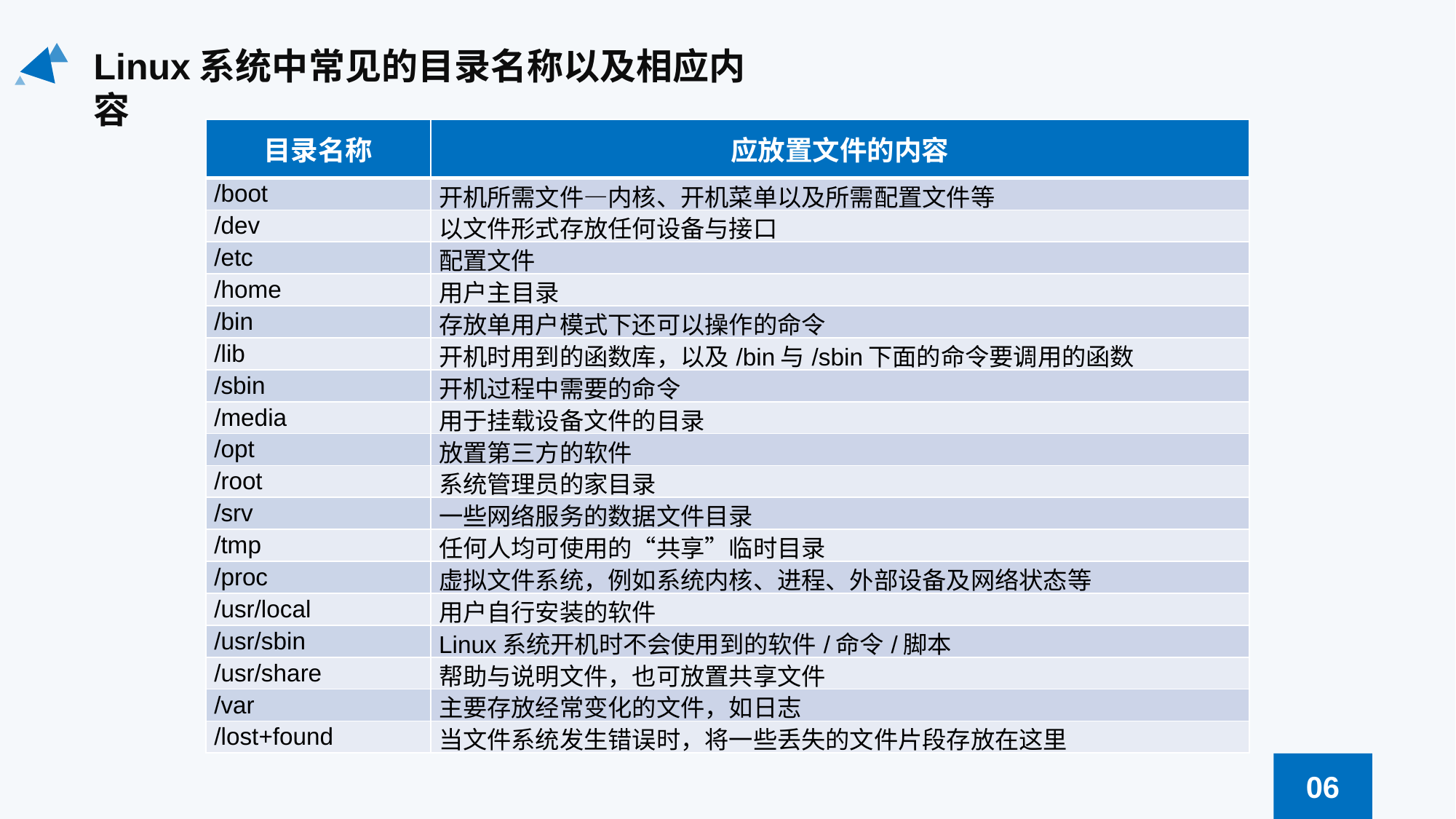

Linux系统中常见的目录名称以及相应内容

| 目录名称 | 应放置文件的内容 |
| --- | --- |
| /boot | 开机所需文件—内核、开机菜单以及所需配置文件等 |
| /dev | 以文件形式存放任何设备与接口 |
| /etc | 配置文件 |
| /home | 用户主目录 |
| /bin | 存放单用户模式下还可以操作的命令 |
| /lib | 开机时用到的函数库，以及/bin与/sbin下面的命令要调用的函数 |
| /sbin | 开机过程中需要的命令 |
| /media | 用于挂载设备文件的目录 |
| /opt | 放置第三方的软件 |
| /root | 系统管理员的家目录 |
| /srv | 一些网络服务的数据文件目录 |
| /tmp | 任何人均可使用的“共享”临时目录 |
| /proc | 虚拟文件系统，例如系统内核、进程、外部设备及网络状态等 |
| /usr/local | 用户自行安装的软件 |
| /usr/sbin | Linux系统开机时不会使用到的软件/命令/脚本 |
| /usr/share | 帮助与说明文件，也可放置共享文件 |
| /var | 主要存放经常变化的文件，如日志 |
| /lost+found | 当文件系统发生错误时，将一些丢失的文件片段存放在这里 |

06